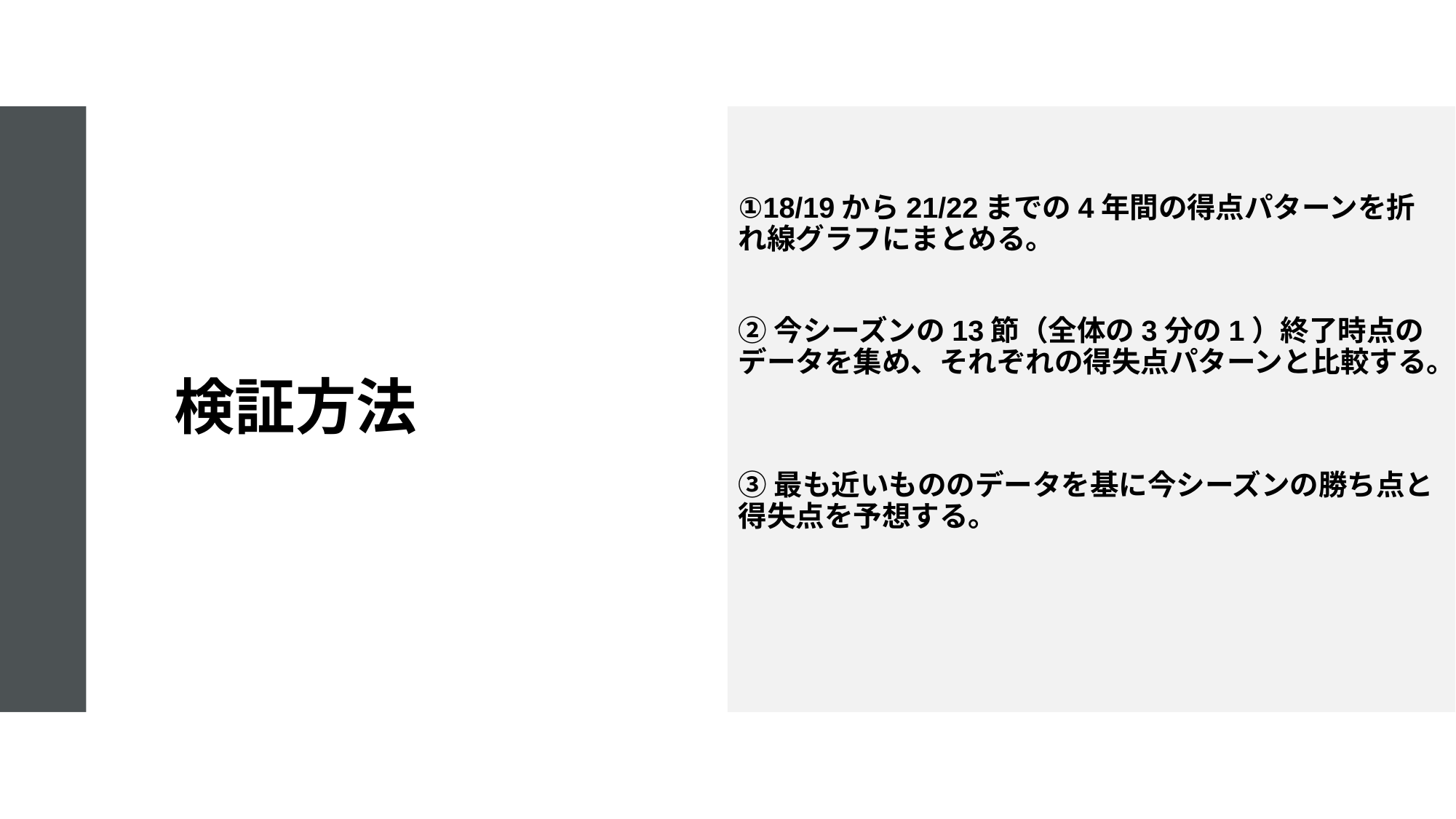

①18/19から21/22までの4年間の得点パターンを折れ線グラフにまとめる。

②今シーズンの13節（全体の3分の1）終了時点のデータを集め、それぞれの得失点パターンと比較する。

③最も近いもののデータを基に今シーズンの勝ち点と得失点を予想する。

# 検証方法